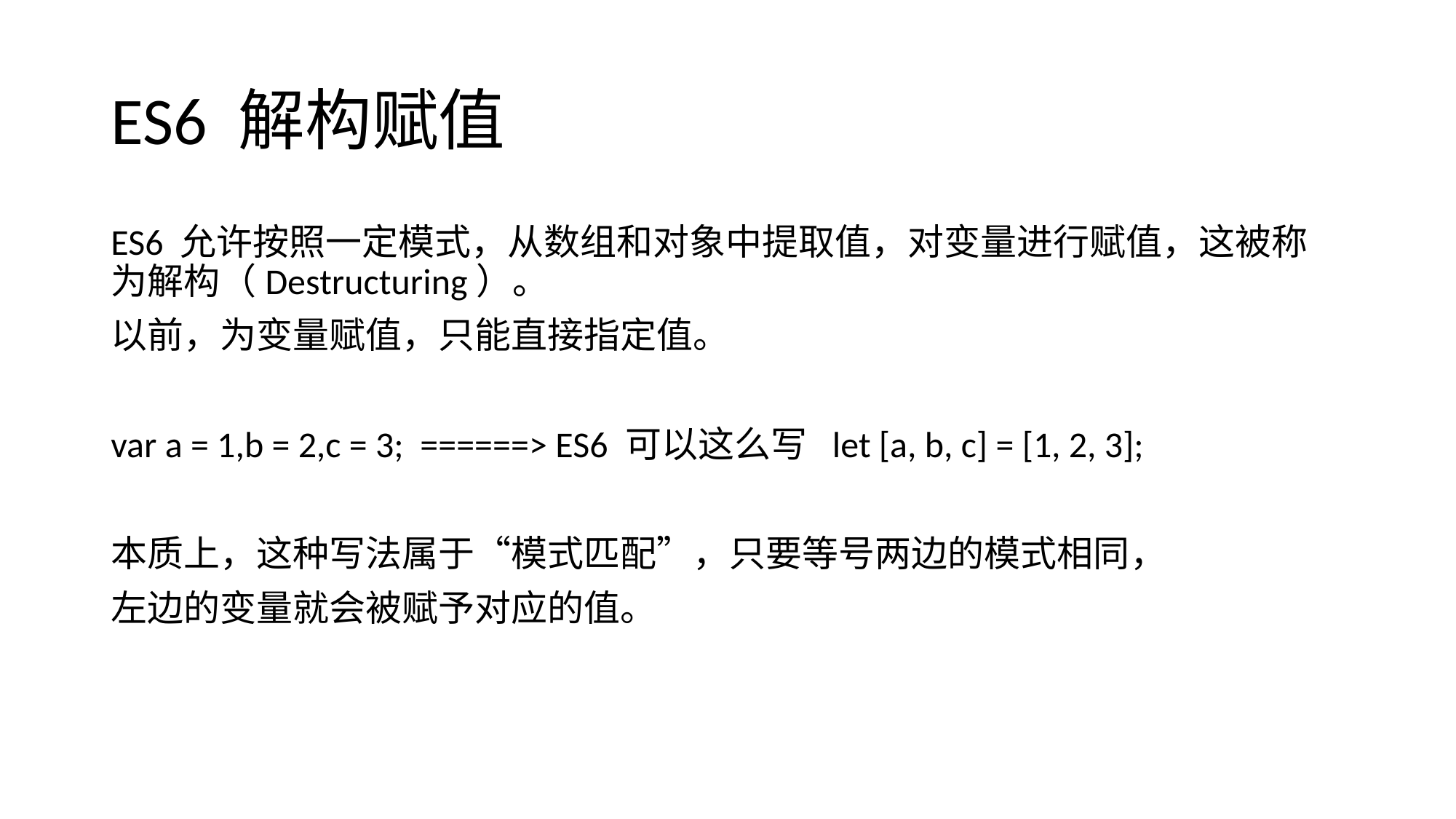

# ES6 解构赋值
ES6 允许按照一定模式，从数组和对象中提取值，对变量进行赋值，这被称为解构（Destructuring）。
以前，为变量赋值，只能直接指定值。

var a = 1,b = 2,c = 3;  ======> ES6 可以这么写  let [a, b, c] = [1, 2, 3];

本质上，这种写法属于“模式匹配”，只要等号两边的模式相同，
左边的变量就会被赋予对应的值。